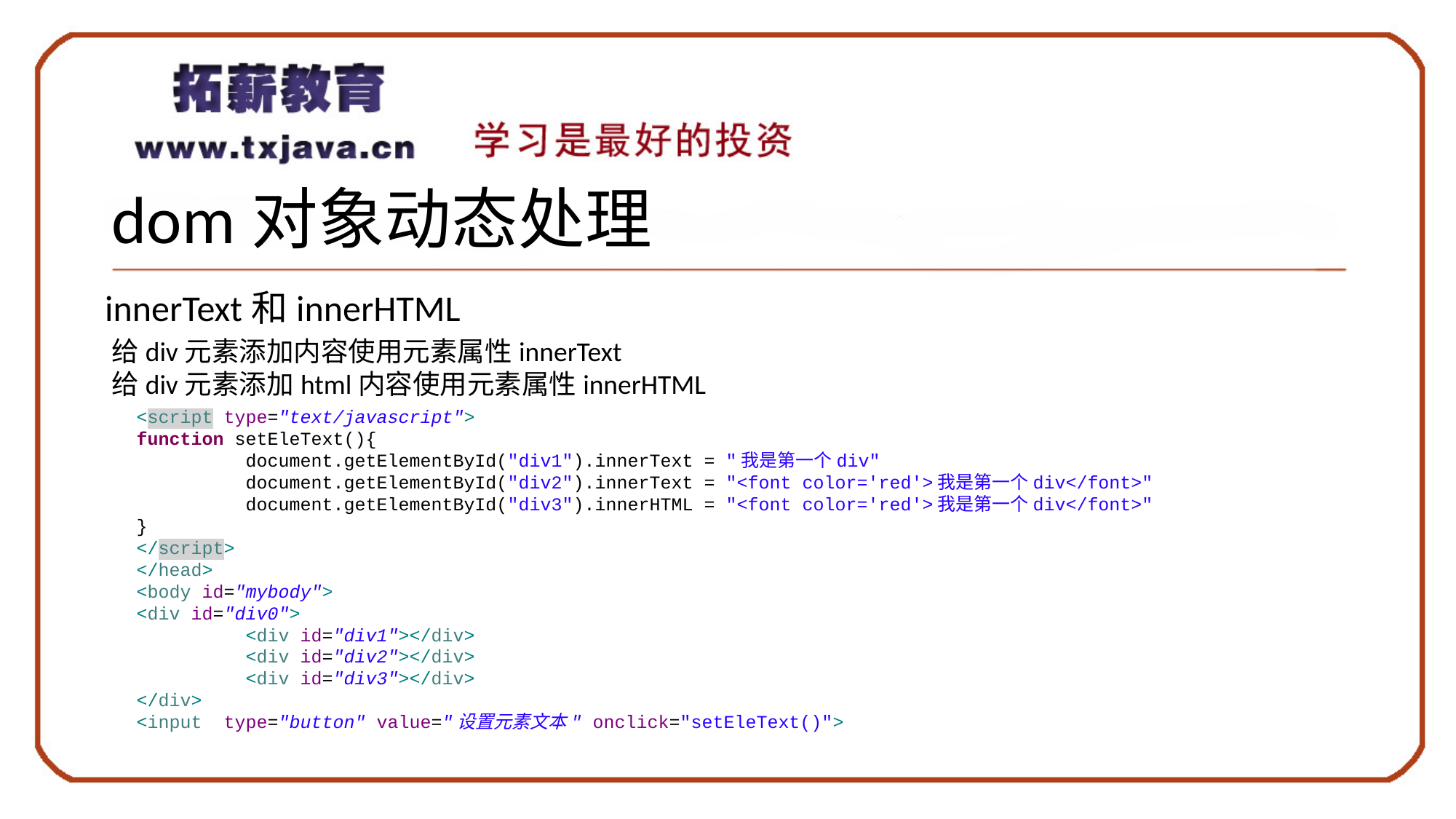

# dom对象动态处理
innerText和innerHTML
给div元素添加内容使用元素属性innerText
给div元素添加html内容使用元素属性innerHTML
<script type="text/javascript">
function setEleText(){
	document.getElementById("div1").innerText = "我是第一个div"
	document.getElementById("div2").innerText = "<font color='red'>我是第一个div</font>"
	document.getElementById("div3").innerHTML = "<font color='red'>我是第一个div</font>"
}
</script>
</head>
<body id="mybody">
<div id="div0">
	<div id="div1"></div>
	<div id="div2"></div>
	<div id="div3"></div>
</div>
<input  type="button" value="设置元素文本" onclick="setEleText()">